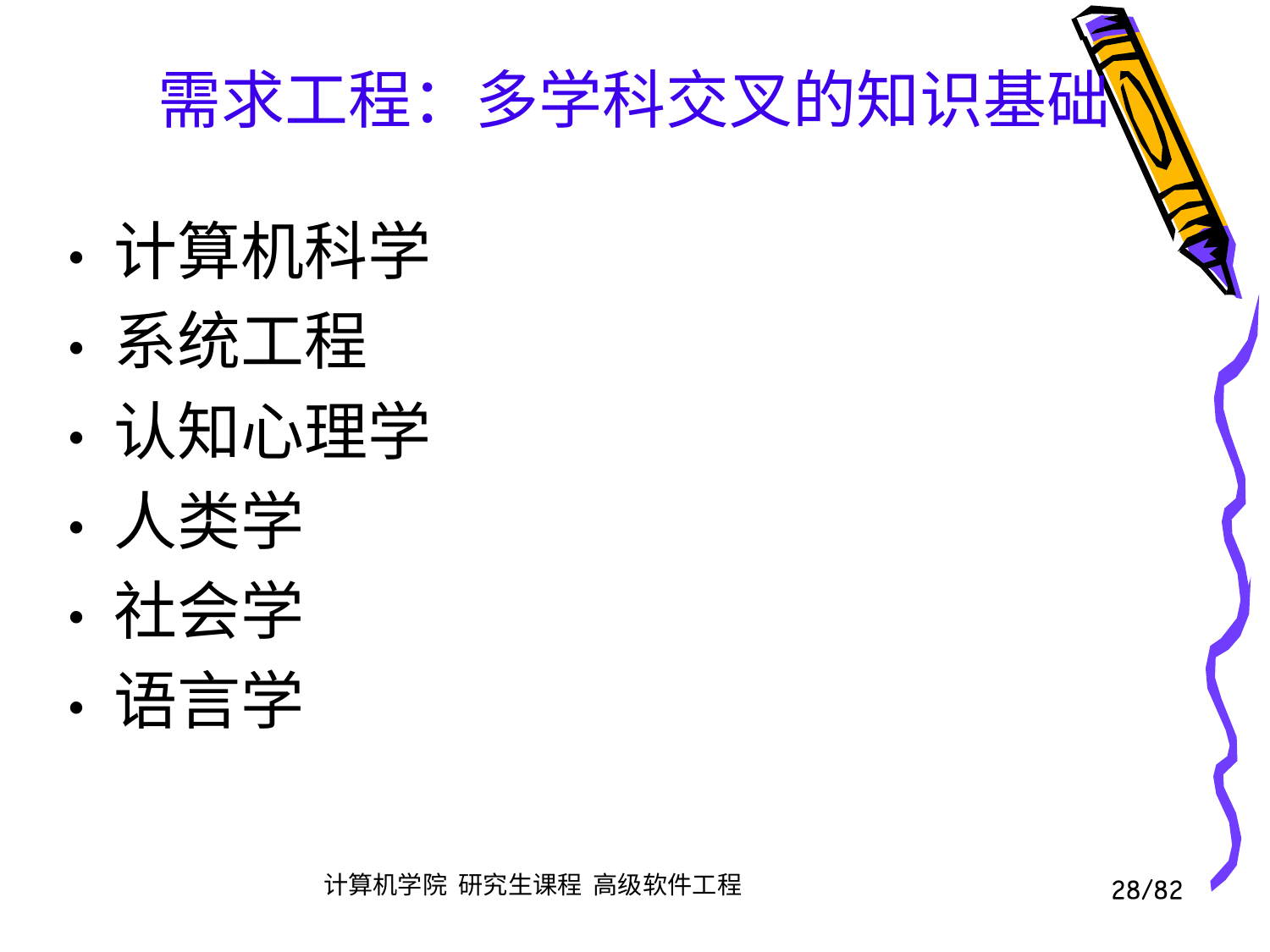

需求工程：多学科交叉的知识基础

计算机科学

系统工程

认知心理学

人类学

社会学

语言学

•
•
•
•
•
•

28/82
计算机学院  研究生课程  高级软件工程